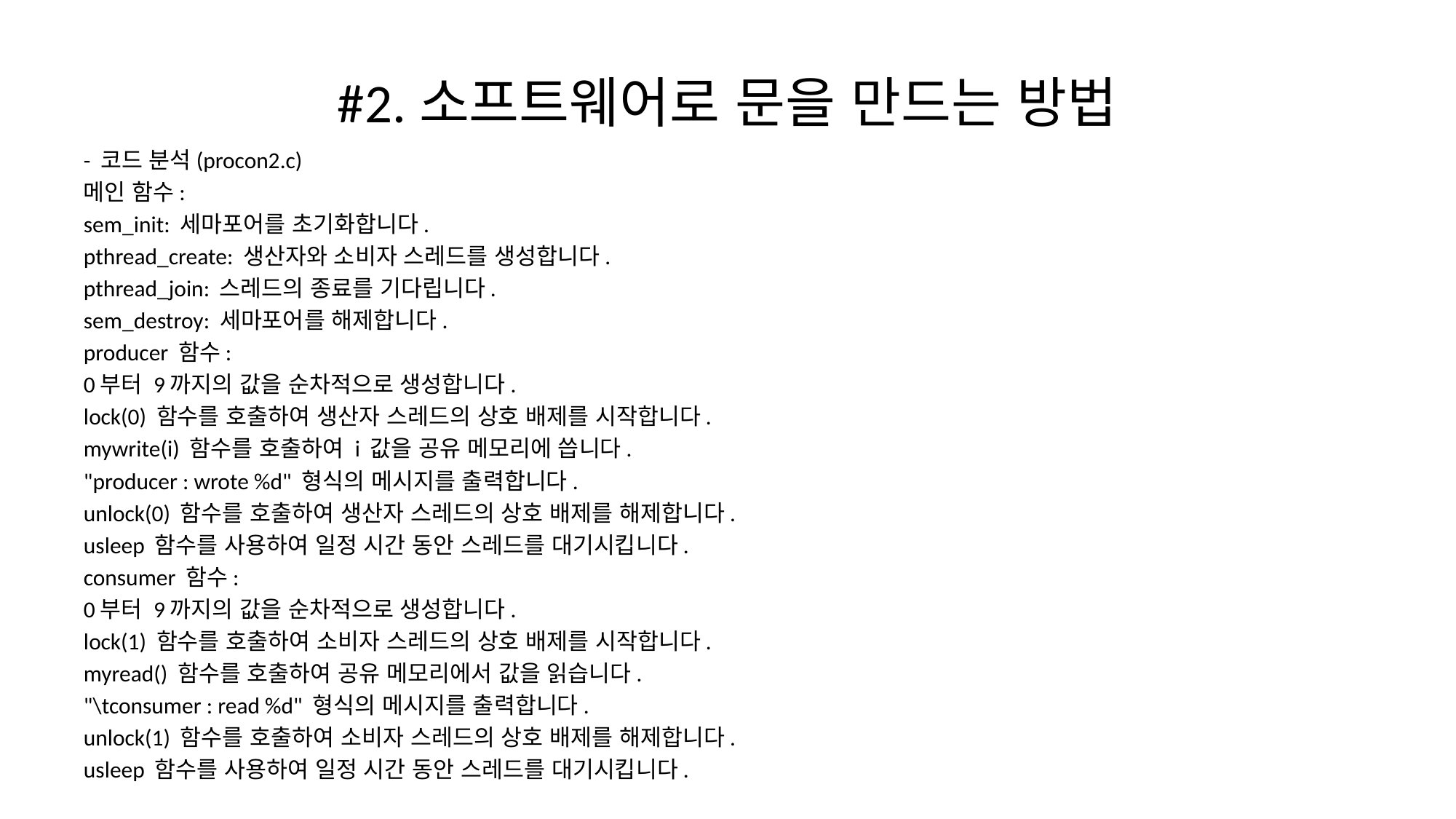

# #2.소프트웨어로 문을 만드는 방법
- 코드 분석(procon2.c)
메인 함수:
sem_init: 세마포어를 초기화합니다.
pthread_create: 생산자와 소비자 스레드를 생성합니다.
pthread_join: 스레드의 종료를 기다립니다.
sem_destroy: 세마포어를 해제합니다.
producer 함수:
0부터 9까지의 값을 순차적으로 생성합니다.
lock(0) 함수를 호출하여 생산자 스레드의 상호 배제를 시작합니다.
mywrite(i) 함수를 호출하여 i 값을 공유 메모리에 씁니다.
"producer : wrote %d" 형식의 메시지를 출력합니다.
unlock(0) 함수를 호출하여 생산자 스레드의 상호 배제를 해제합니다.
usleep 함수를 사용하여 일정 시간 동안 스레드를 대기시킵니다.
consumer 함수:
0부터 9까지의 값을 순차적으로 생성합니다.
lock(1) 함수를 호출하여 소비자 스레드의 상호 배제를 시작합니다.
myread() 함수를 호출하여 공유 메모리에서 값을 읽습니다.
"\tconsumer : read %d" 형식의 메시지를 출력합니다.
unlock(1) 함수를 호출하여 소비자 스레드의 상호 배제를 해제합니다.
usleep 함수를 사용하여 일정 시간 동안 스레드를 대기시킵니다.